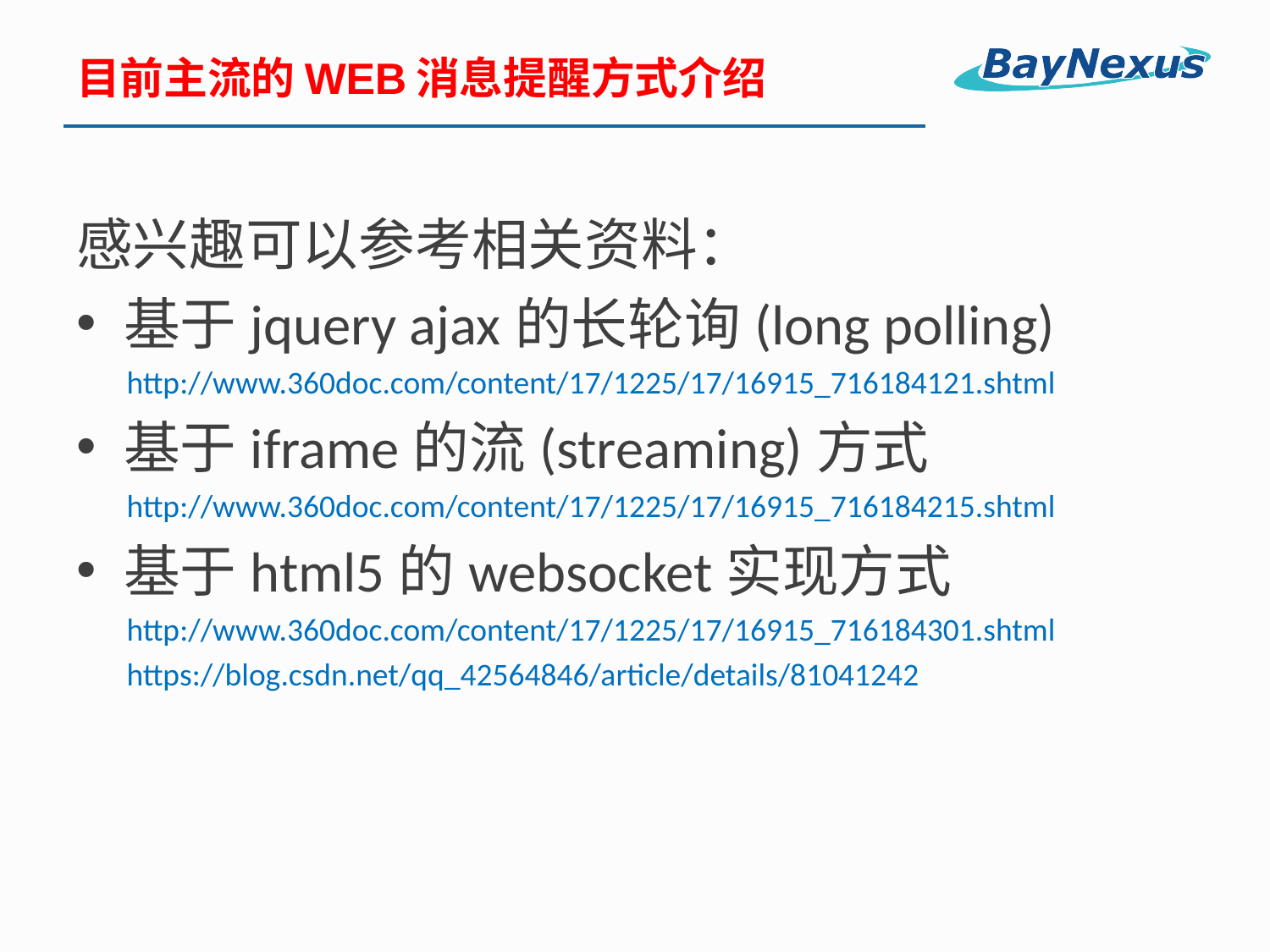

# 目前主流的WEB消息提醒方式介绍

感兴趣可以参考相关资料：
基于jquery ajax的长轮询(long polling)
       http://www.360doc.com/content/17/1225/17/16915_716184121.shtml
基于iframe的流(streaming)方式
       http://www.360doc.com/content/17/1225/17/16915_716184215.shtml
基于html5的websocket实现方式
       http://www.360doc.com/content/17/1225/17/16915_716184301.shtml
       https://blog.csdn.net/qq_42564846/article/details/81041242